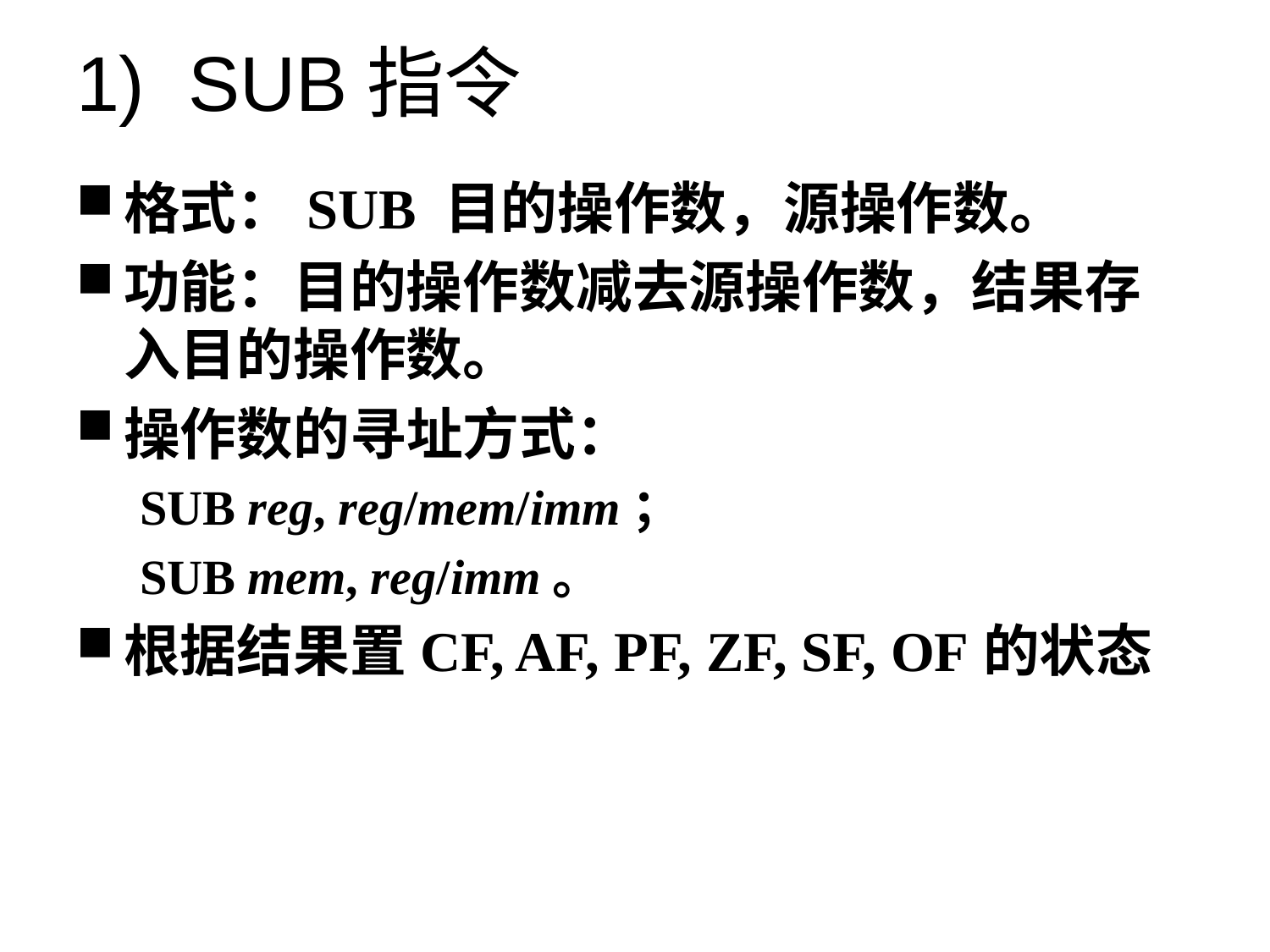

# 1)  SUB指令
格式：SUB 目的操作数，源操作数。
功能：目的操作数减去源操作数，结果存入目的操作数。
操作数的寻址方式：
SUB reg, reg/mem/imm；
SUB mem, reg/imm。
根据结果置CF, AF, PF, ZF, SF, OF的状态